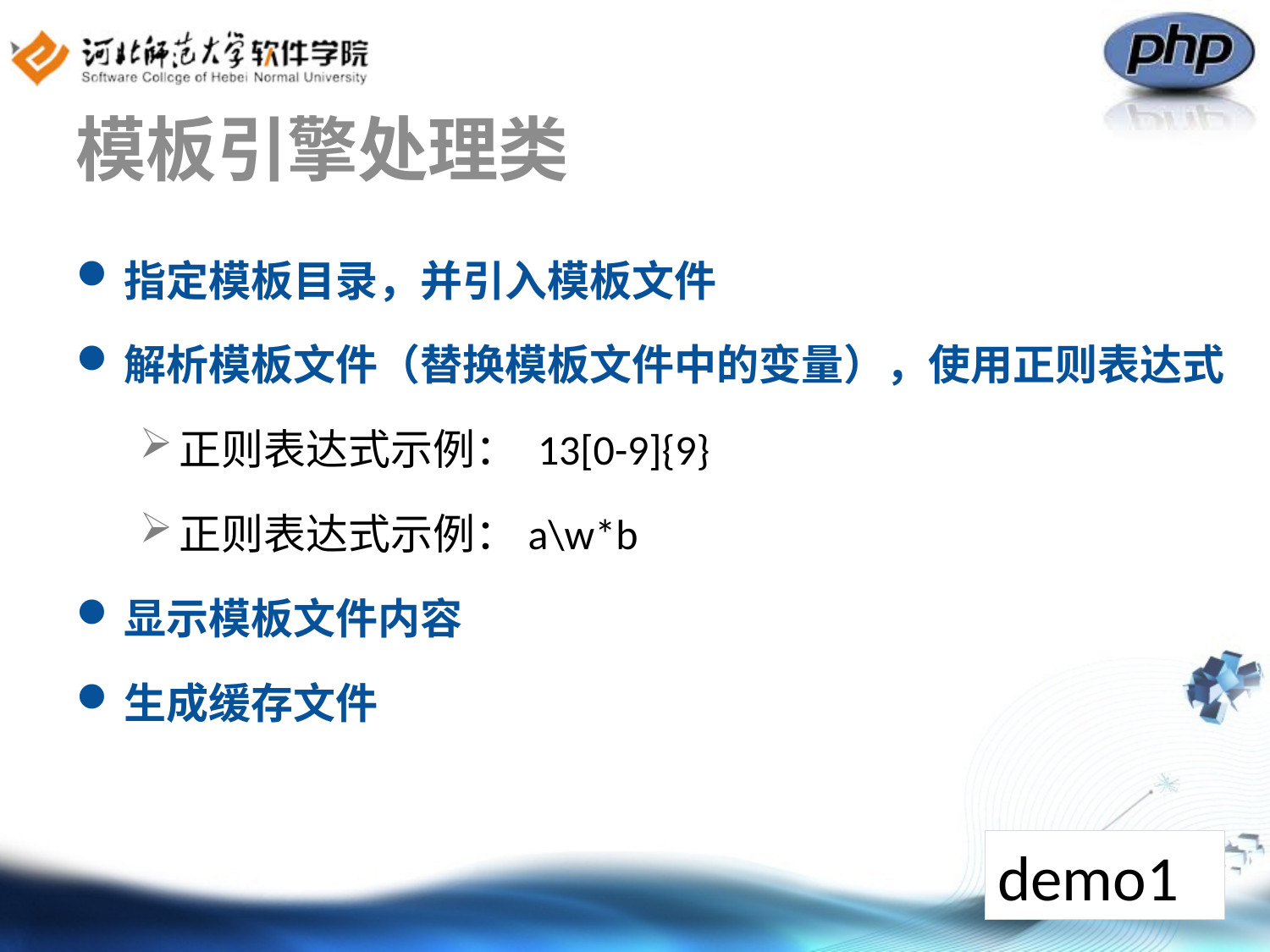

# 模板引擎处理类
指定模板目录，并引入模板文件
解析模板文件（替换模板文件中的变量），使用正则表达式
正则表达式示例： 13[0-9]{9}
正则表达式示例：a\w*b
显示模板文件内容
生成缓存文件
demo1